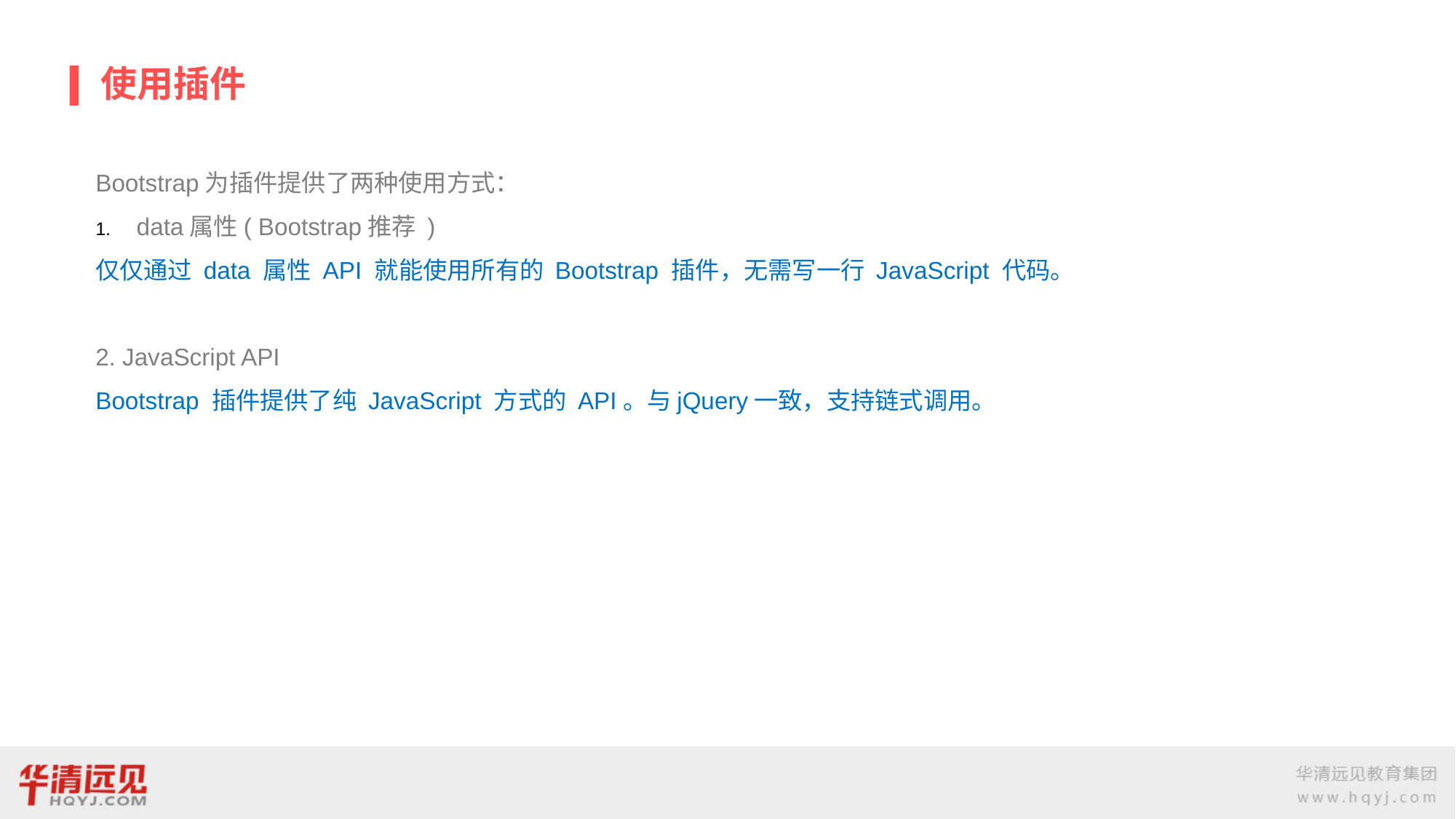

# 使用插件
Bootstrap为插件提供了两种使用方式：
data属性( Bootstrap推荐 )
仅仅通过 data 属性 API 就能使用所有的 Bootstrap 插件，无需写一行 JavaScript 代码。

2. JavaScript API
Bootstrap 插件提供了纯 JavaScript 方式的 API。与jQuery一致，支持链式调用。